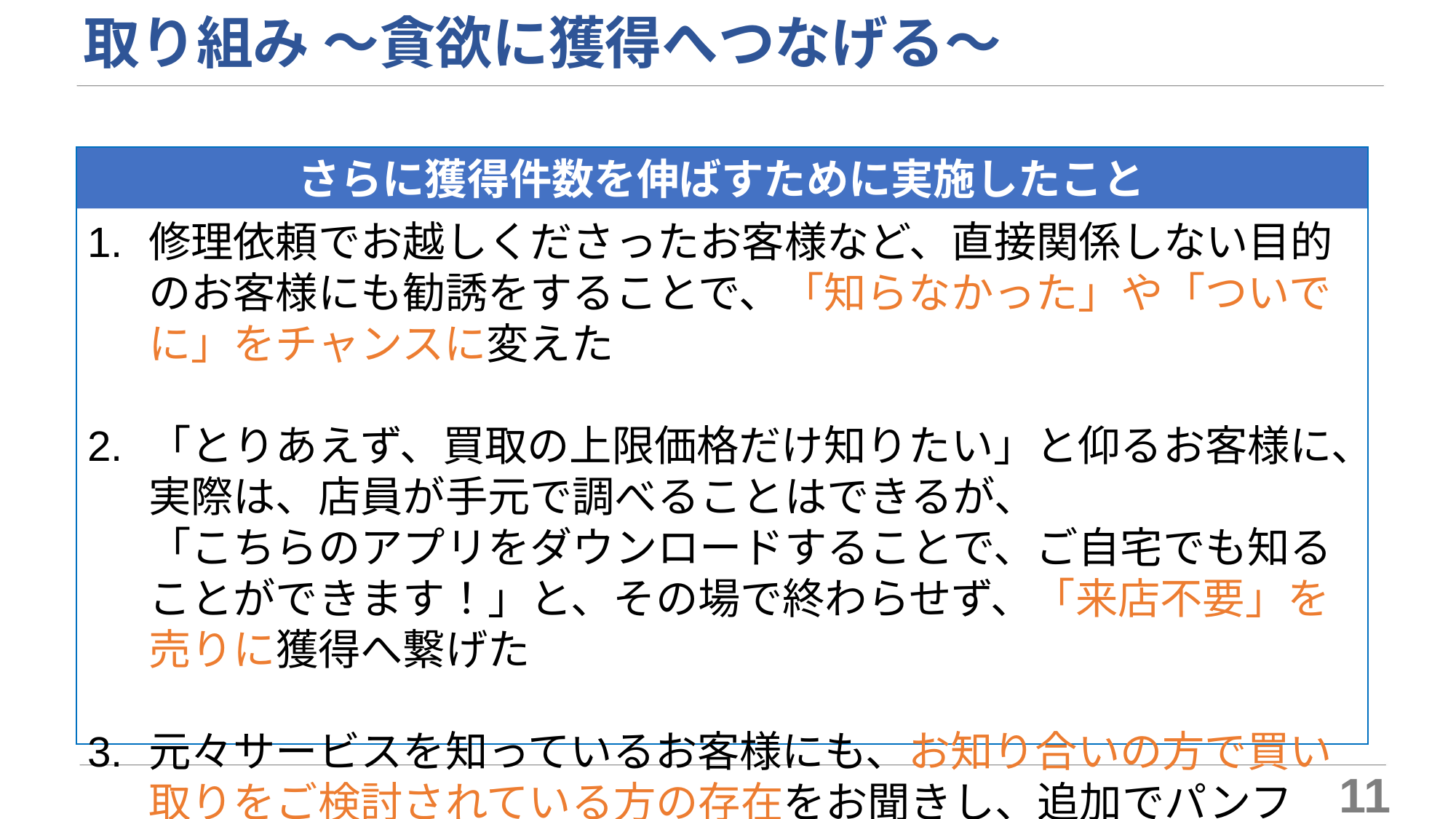

# 取り組み ～貪欲に獲得へつなげる～
さらに獲得件数を伸ばすために実施したこと

修理依頼でお越しくださったお客様など、直接関係しない目的のお客様にも勧誘をすることで、「知らなかった」や「ついでに」をチャンスに変えた

「とりあえず、買取の上限価格だけ知りたい」と仰るお客様に、実際は、店員が手元で調べることはできるが、
「こちらのアプリをダウンロードすることで、ご自宅でも知ることができます！」と、その場で終わらせず、「来店不要」を売りに獲得へ繋げた

元々サービスを知っているお客様にも、お知り合いの方で買い取りをご検討されている方の存在をお聞きし、追加でパンフレットをお渡しした